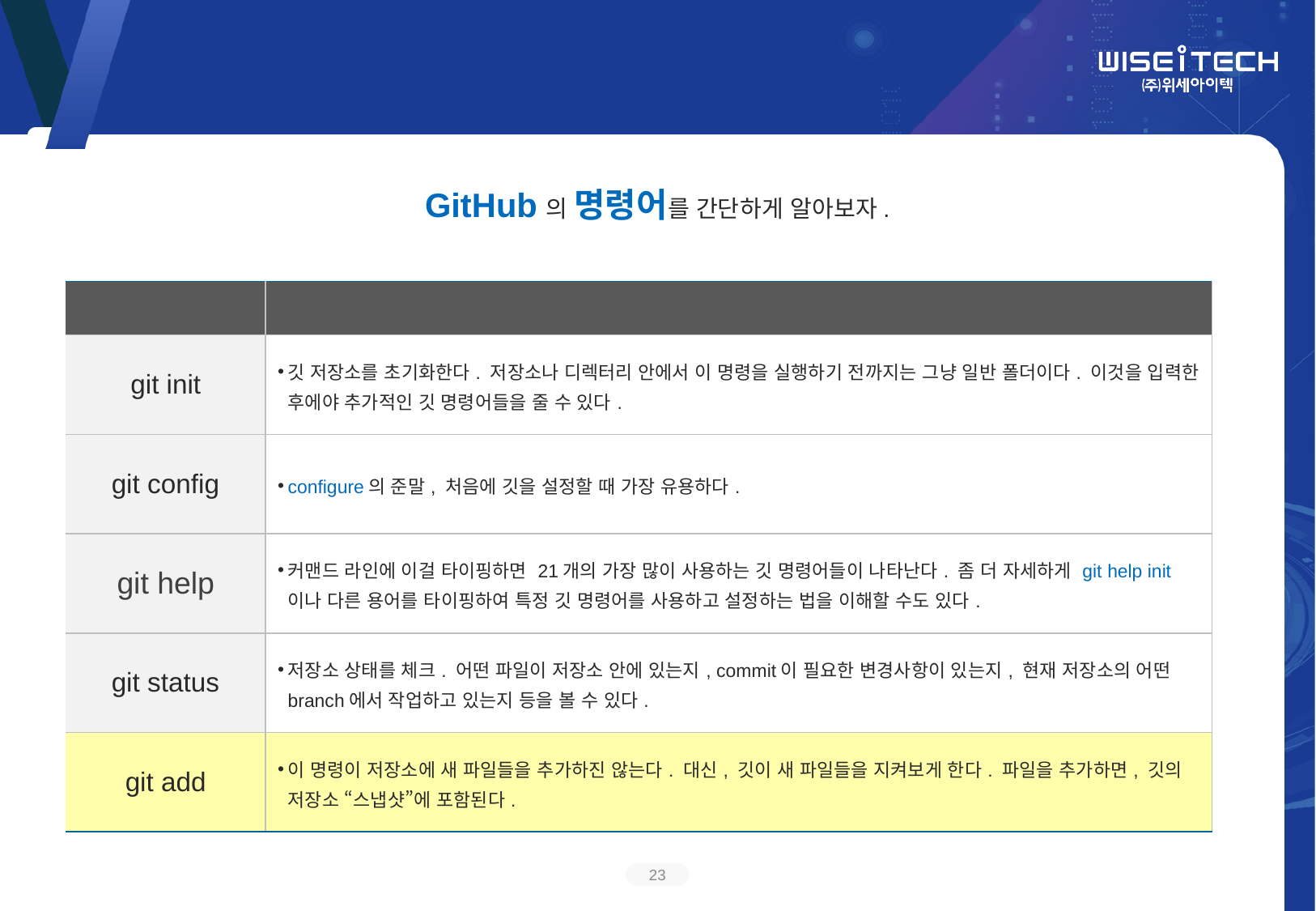

GitHub 명령어
GitHub의 명령어를 간단하게 알아보자.
| 명령어 | 기능 |
| --- | --- |
| git init | 깃 저장소를 초기화한다. 저장소나 디렉터리 안에서 이 명령을 실행하기 전까지는 그냥 일반 폴더이다. 이것을 입력한 후에야 추가적인 깃 명령어들을 줄 수 있다. |
| git config | configure의 준말, 처음에 깃을 설정할 때 가장 유용하다. |
| git help | 커맨드 라인에 이걸 타이핑하면 21개의 가장 많이 사용하는 깃 명령어들이 나타난다. 좀 더 자세하게 git help init이나 다른 용어를 타이핑하여 특정 깃 명령어를 사용하고 설정하는 법을 이해할 수도 있다. |
| git status | 저장소 상태를 체크. 어떤 파일이 저장소 안에 있는지, commit이 필요한 변경사항이 있는지, 현재 저장소의 어떤 branch에서 작업하고 있는지 등을 볼 수 있다. |
| git add | 이 명령이 저장소에 새 파일들을 추가하진 않는다. 대신, 깃이 새 파일들을 지켜보게 한다. 파일을 추가하면, 깃의 저장소 “스냅샷”에 포함된다. |